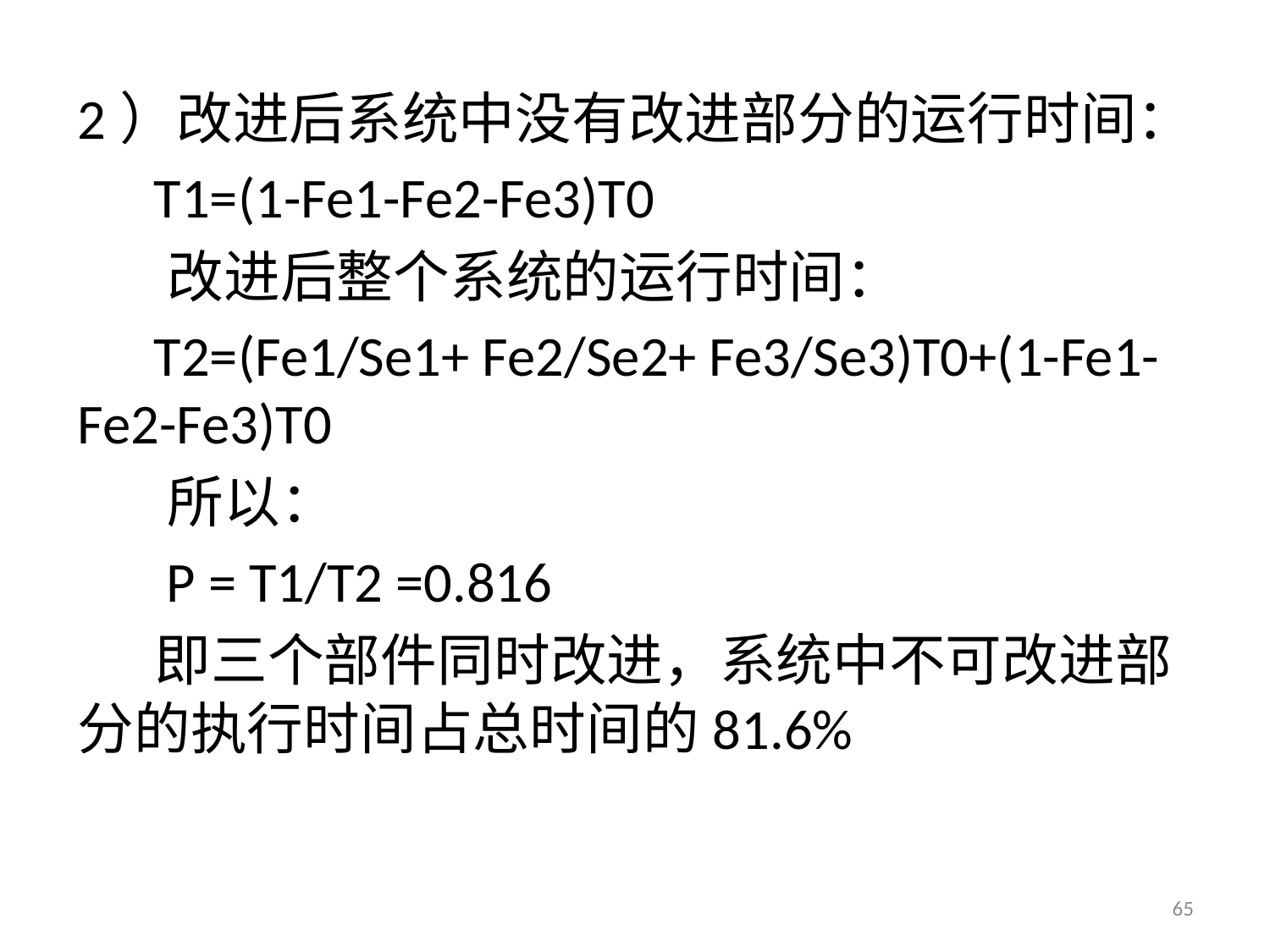

2）改进后系统中没有改进部分的运行时间：
      T1=(1-Fe1-Fe2-Fe3)T0
      改进后整个系统的运行时间：
      T2=(Fe1/Se1+ Fe2/Se2+ Fe3/Se3)T0+(1-Fe1-Fe2-Fe3)T0
      所以：
       P = T1/T2 =0.816
     即三个部件同时改进，系统中不可改进部分的执行时间占总时间的81.6%

65